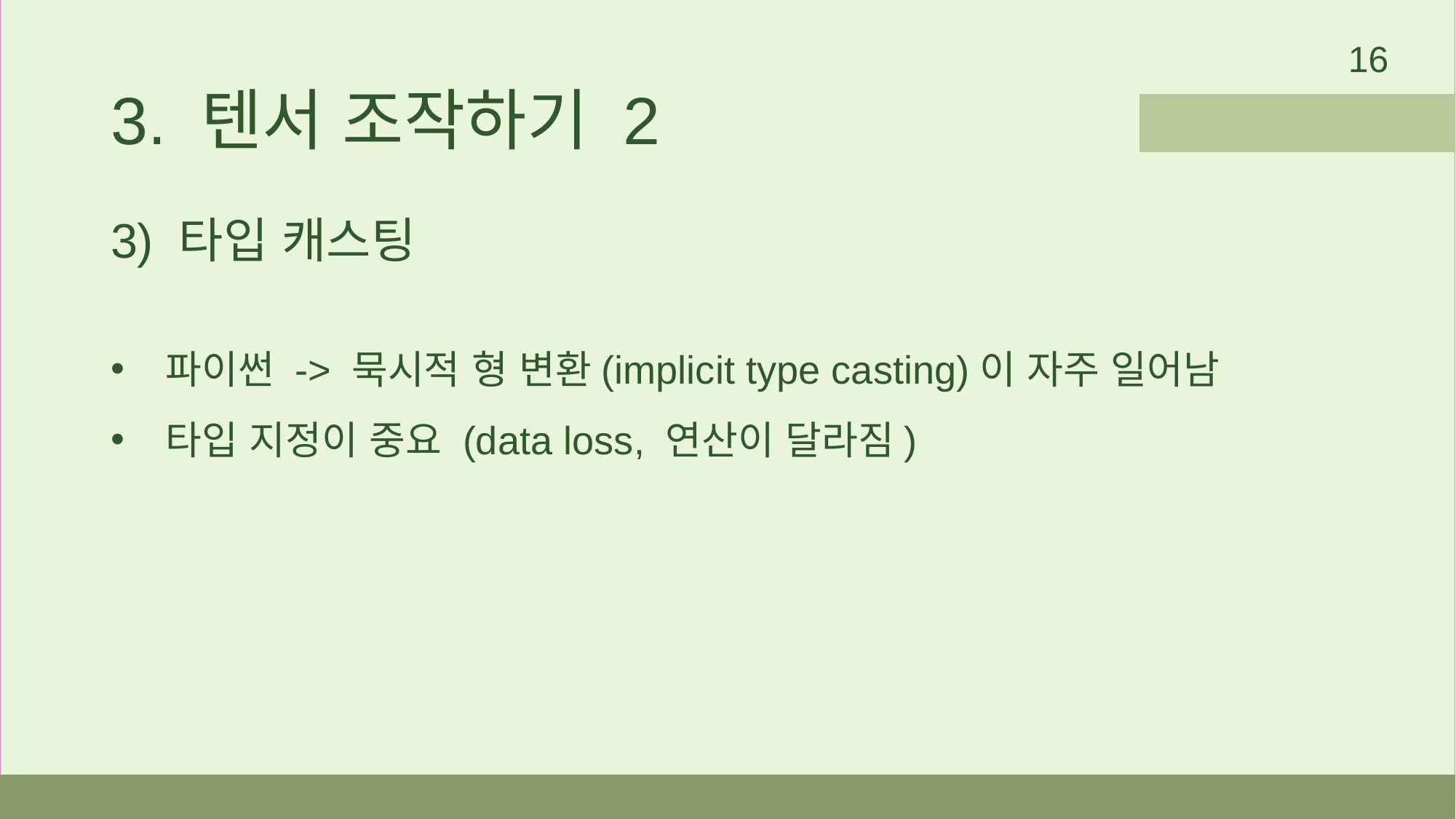

16
3. 텐서 조작하기 2
3) 타입 캐스팅
파이썬 -> 묵시적 형 변환(implicit type casting)이 자주 일어남
타입 지정이 중요 (data loss, 연산이 달라짐)